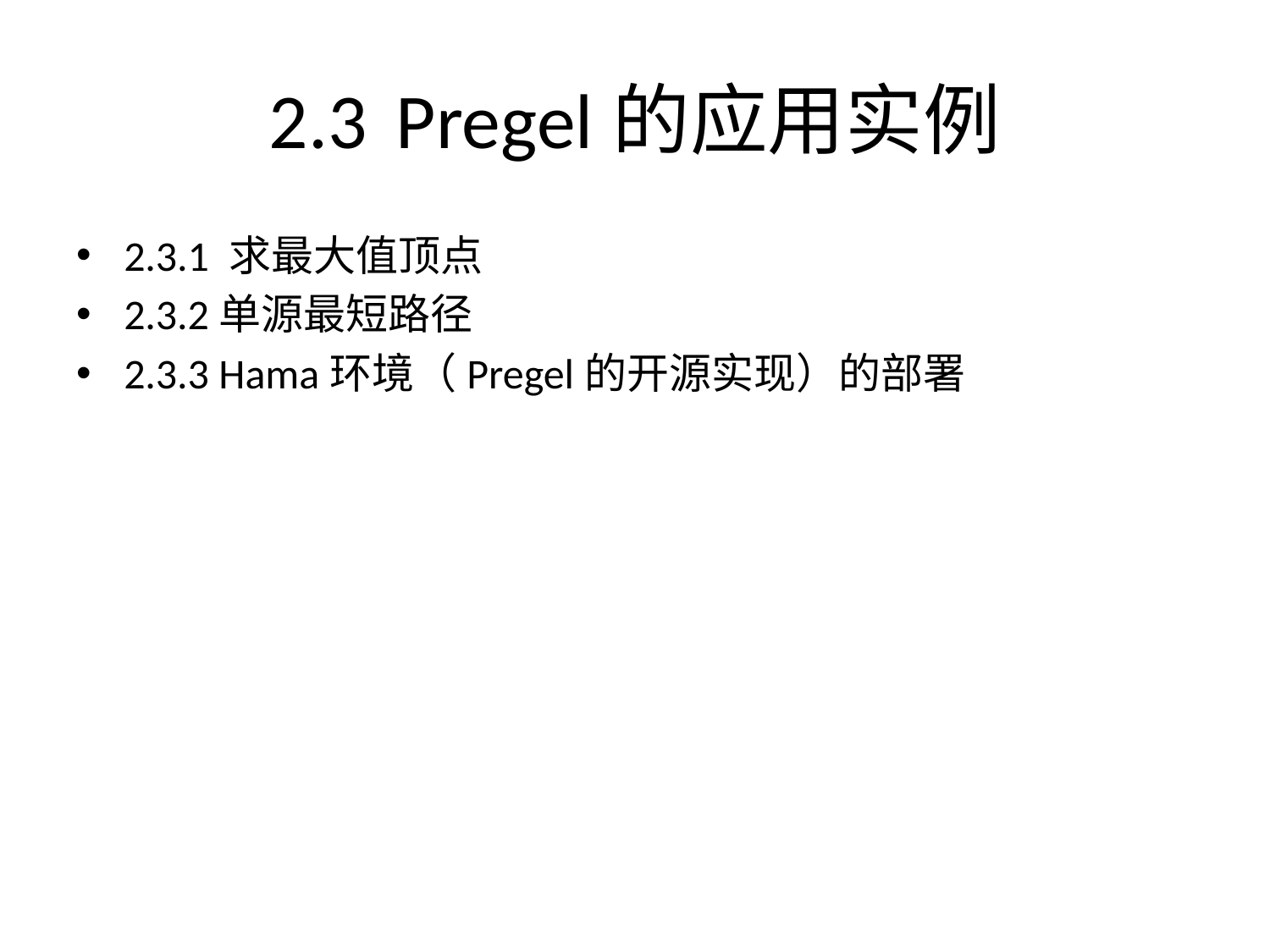

# 2.3	Pregel的应用实例
2.3.1 求最大值顶点
2.3.2单源最短路径
2.3.3 Hama环境（Pregel的开源实现）的部署